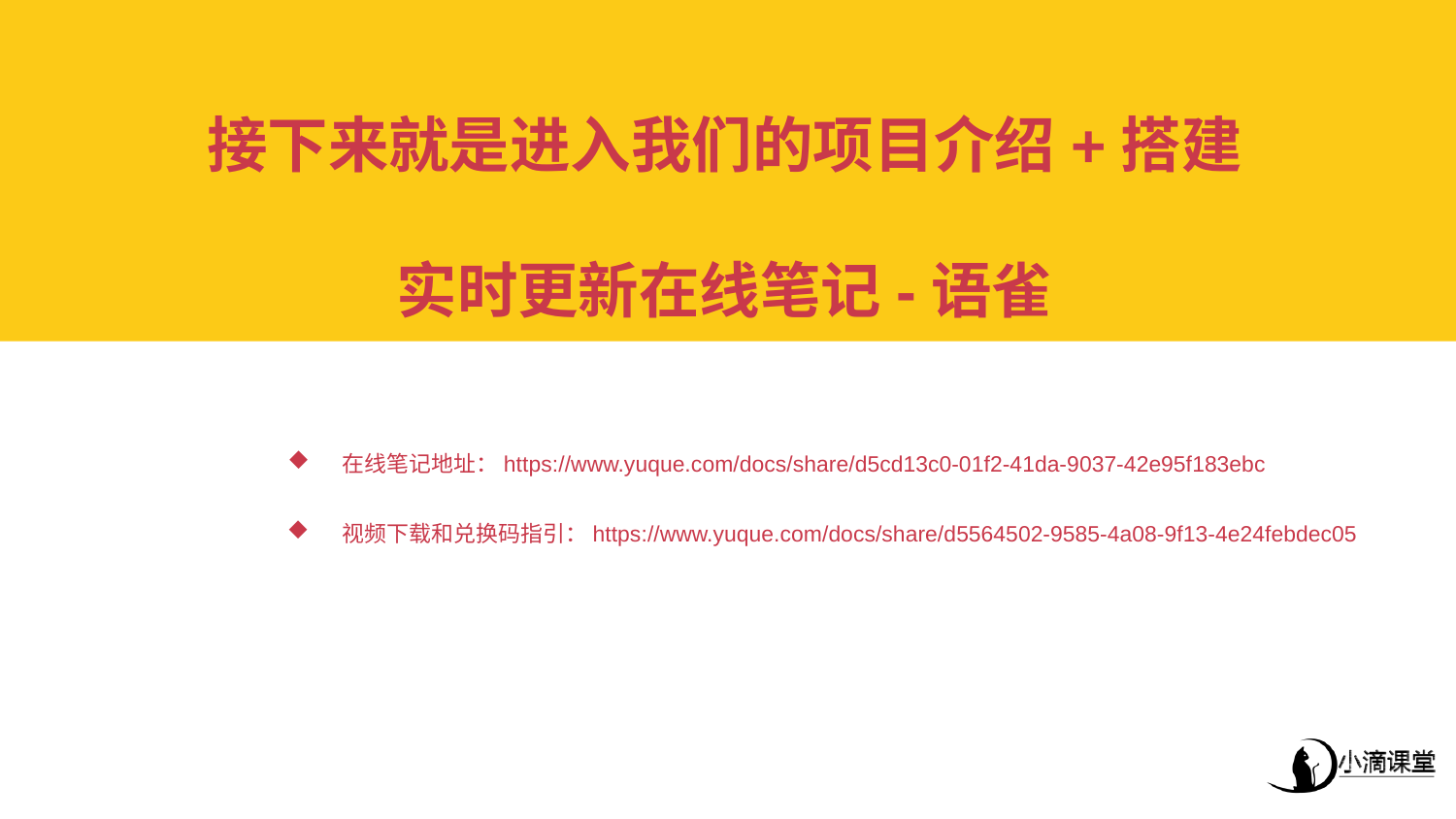

接下来就是进入我们的项目介绍+搭建
实时更新在线笔记-语雀
在线笔记地址：https://www.yuque.com/docs/share/d5cd13c0-01f2-41da-9037-42e95f183ebc
视频下载和兑换码指引：https://www.yuque.com/docs/share/d5564502-9585-4a08-9f13-4e24febdec05